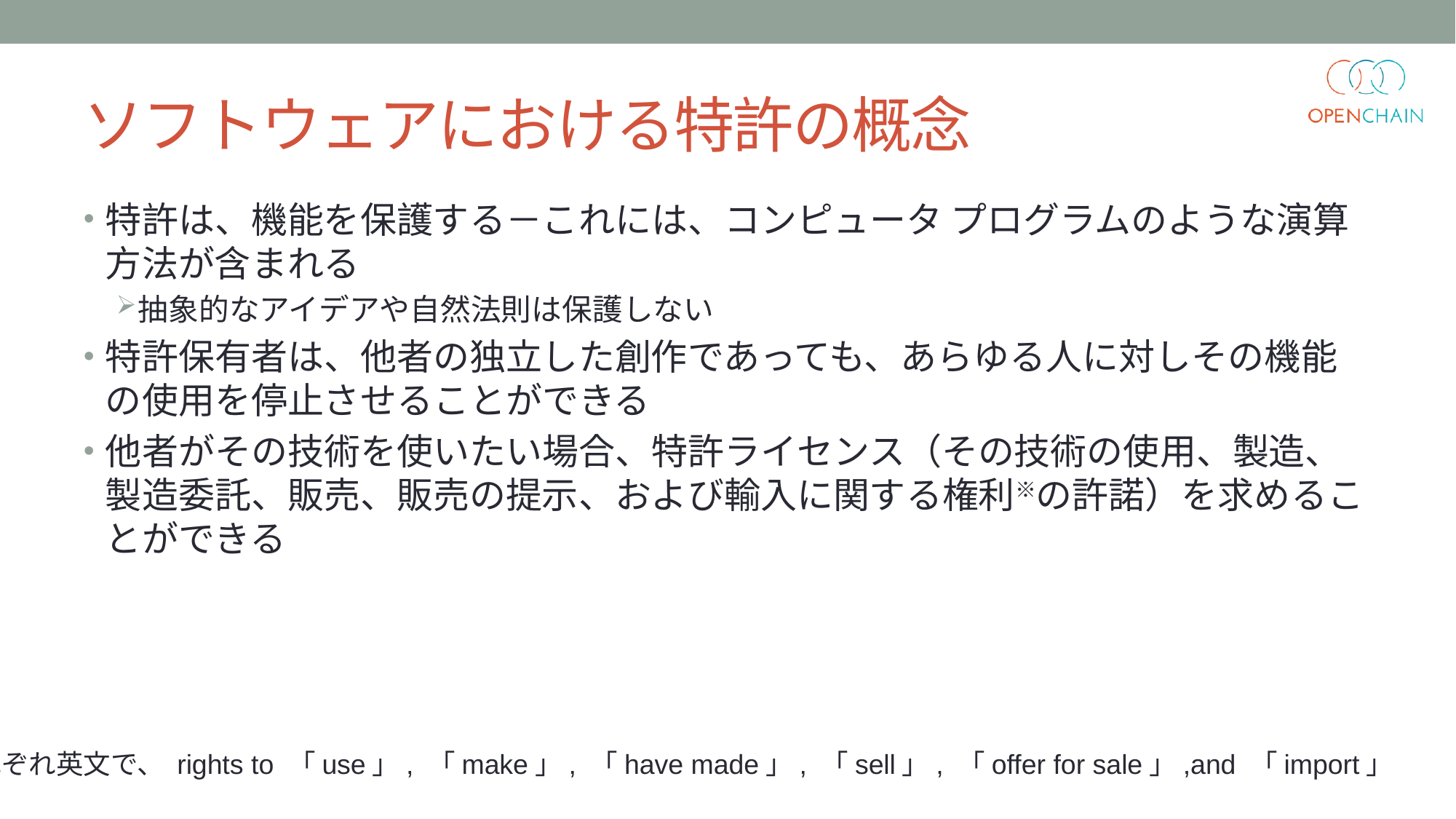

# ソフトウェアにおける特許の概念
特許は、機能を保護する－これには、コンピュータ プログラムのような演算方法が含まれる
抽象的なアイデアや自然法則は保護しない
特許保有者は、他者の独立した創作であっても、あらゆる人に対しその機能の使用を停止させることができる
他者がその技術を使いたい場合、特許ライセンス（その技術の使用、製造、製造委託、販売、販売の提示、および輸入に関する権利※の許諾）を求めることができる

※それぞれ英文で、 rights to 「use」, 「make」, 「have made」, 「sell」, 「offer for sale」,and 「import」